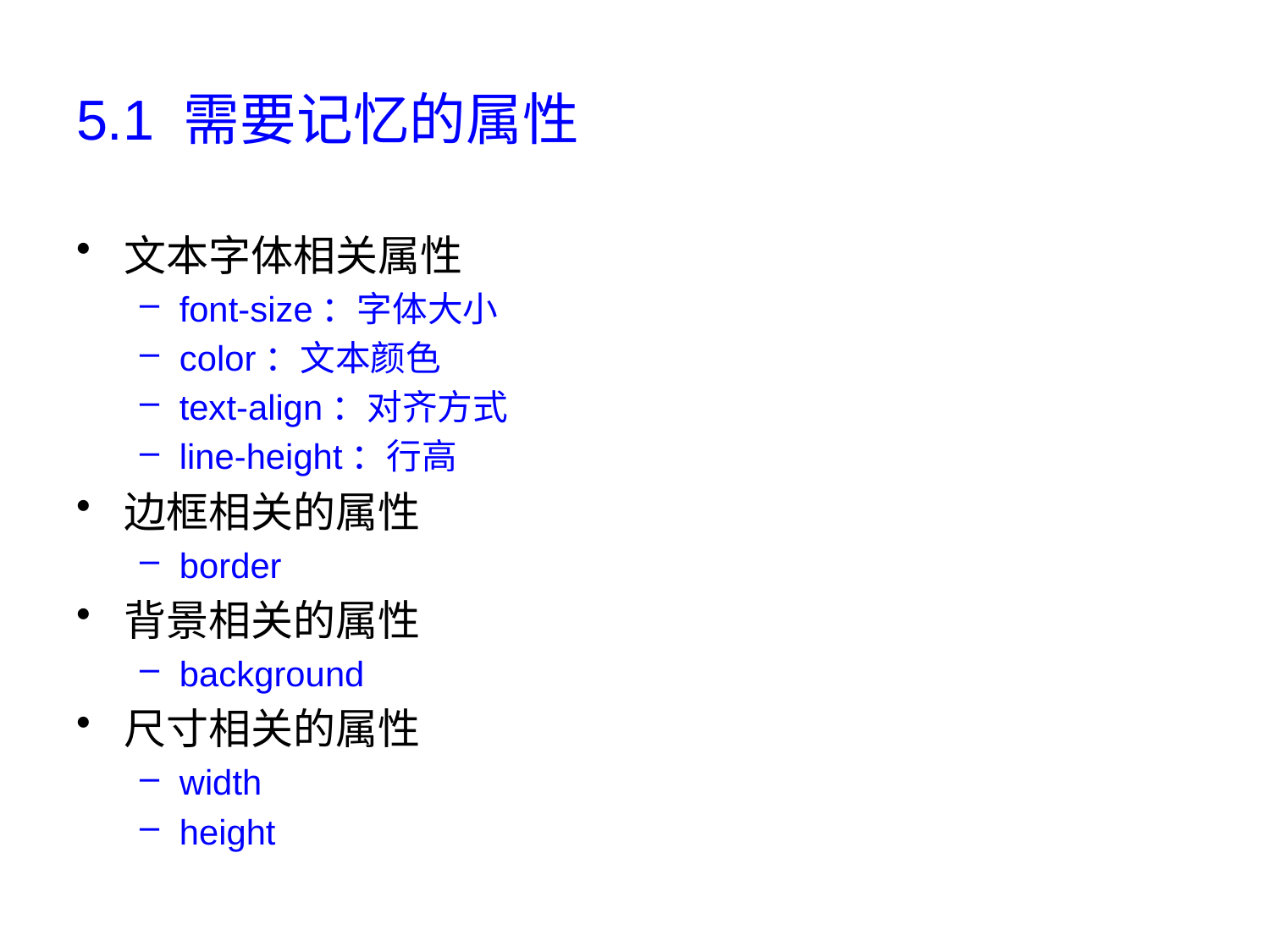

# 5.1 需要记忆的属性
文本字体相关属性
font-size：字体大小
color：文本颜色
text-align：对齐方式
line-height：行高
边框相关的属性
border
背景相关的属性
background
尺寸相关的属性
width
height